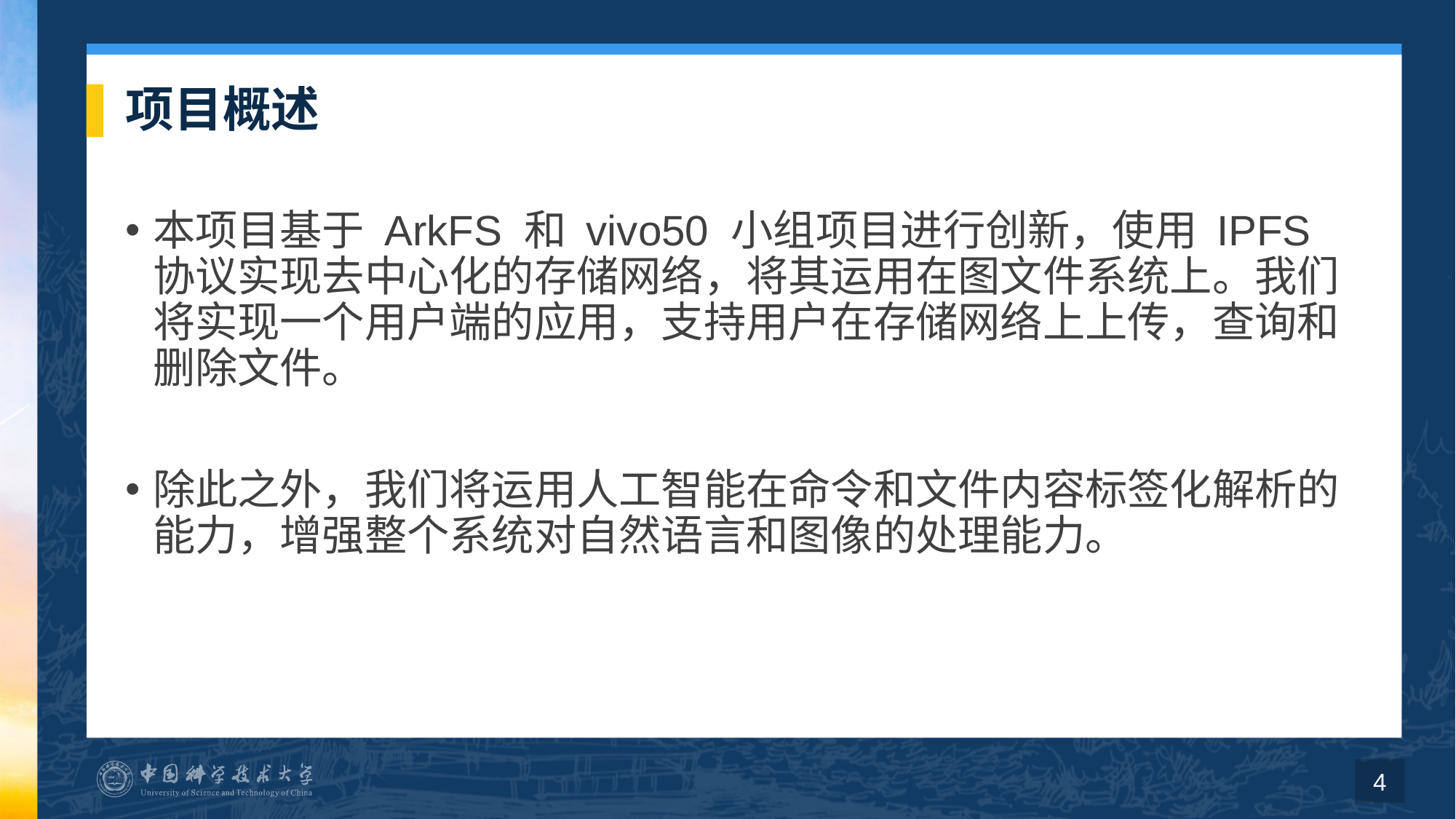

# 项目概述
本项目基于 ArkFS 和 vivo50 小组项目进行创新，使用 IPFS 协议实现去中心化的存储网络，将其运用在图文件系统上。我们将实现一个用户端的应用，支持用户在存储网络上上传，查询和删除文件。

除此之外，我们将运用人工智能在命令和文件内容标签化解析的能力，增强整个系统对自然语言和图像的处理能力。

4